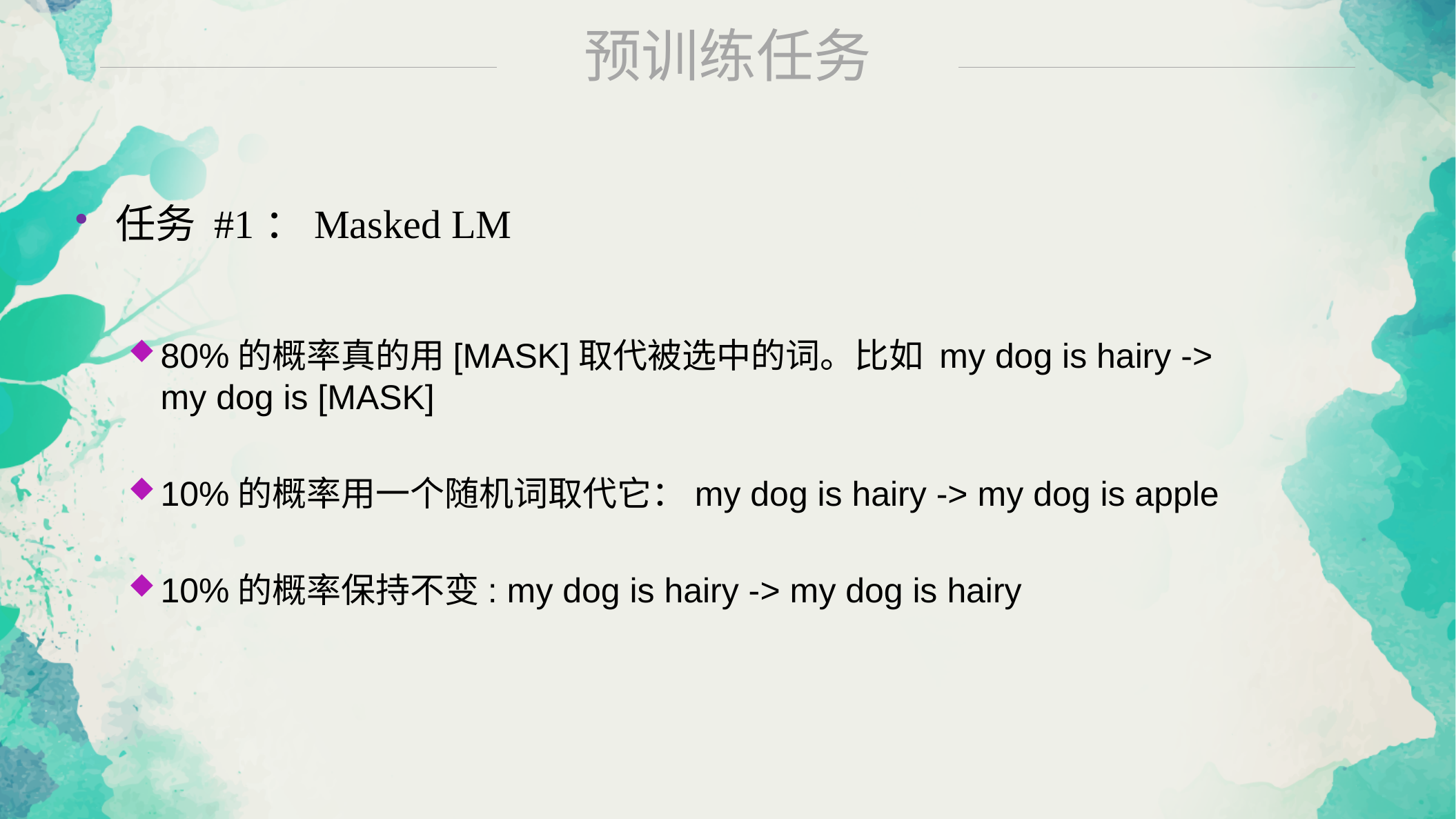

预训练任务
任务 #1：Masked LM

80%的概率真的用[MASK]取代被选中的词。比如 my dog is hairy -> my dog is [MASK]

10%的概率用一个随机词取代它：my dog is hairy -> my dog is apple

10%的概率保持不变: my dog is hairy -> my dog is hairy